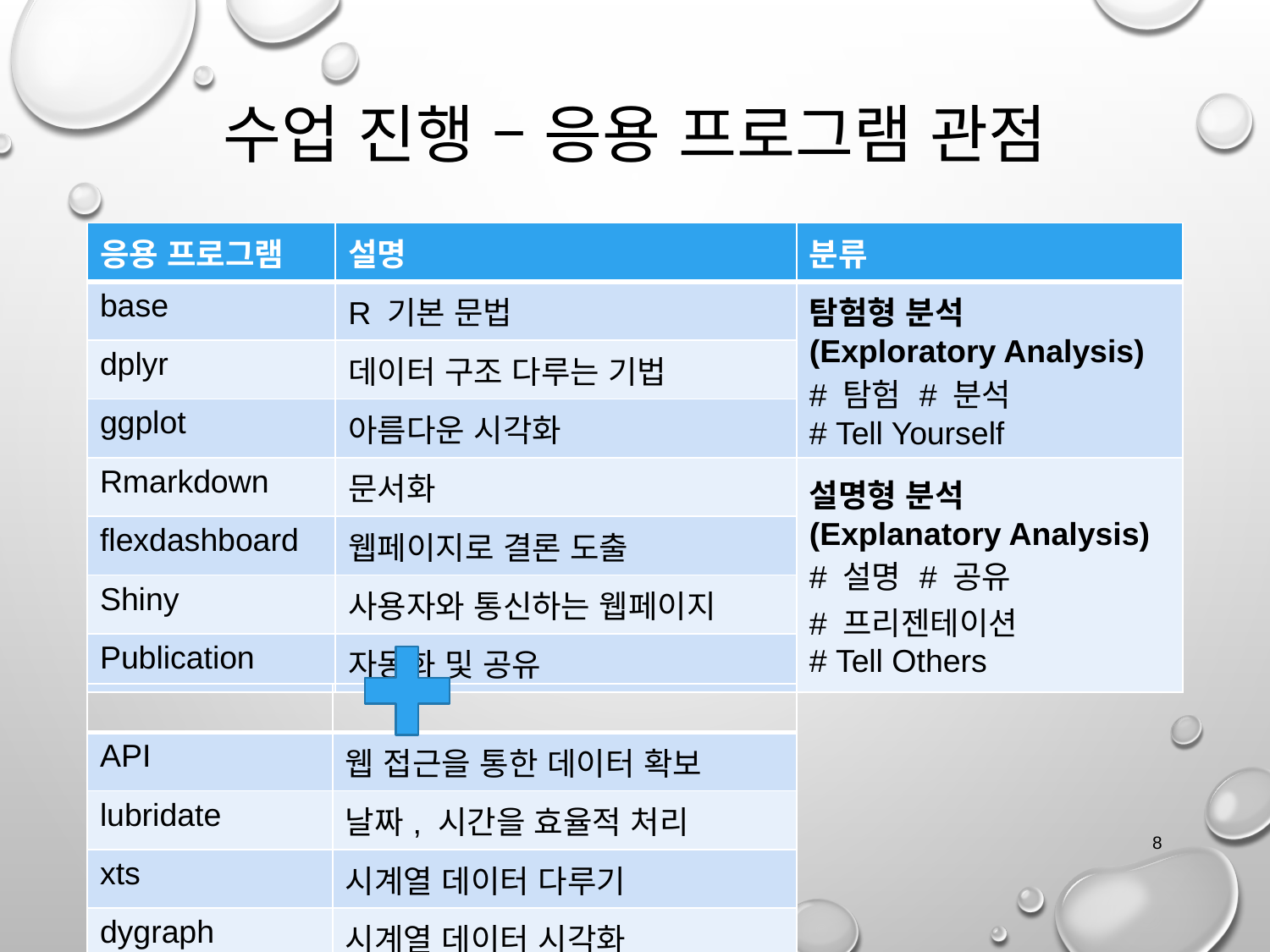

# 수업 진행 – 응용 프로그램 관점
| 응용 프로그램 | 설명 | 분류 |
| --- | --- | --- |
| base | R 기본 문법 | 탐험형 분석 (Exploratory Analysis) # 탐험 # 분석 # Tell Yourself |
| dplyr | 데이터 구조 다루는 기법 |  |
| ggplot | 아름다운 시각화 |  |
| Rmarkdown | 문서화 | 설명형 분석 (Explanatory Analysis) # 설명 # 공유 # 프리젠테이션 # Tell Others |
| flexdashboard | 웹페이지로 결론 도출 |  |
| Shiny | 사용자와 통신하는 웹페이지 |  |
| Publication | 자동화 및 공유 |  |

|  |  |
| --- | --- |
| API | 웹 접근을 통한 데이터 확보 |
| lubridate | 날짜, 시간을 효율적 처리 |
| xts | 시계열 데이터 다루기 |
| dygraph | 시계열 데이터 시각화 |
8